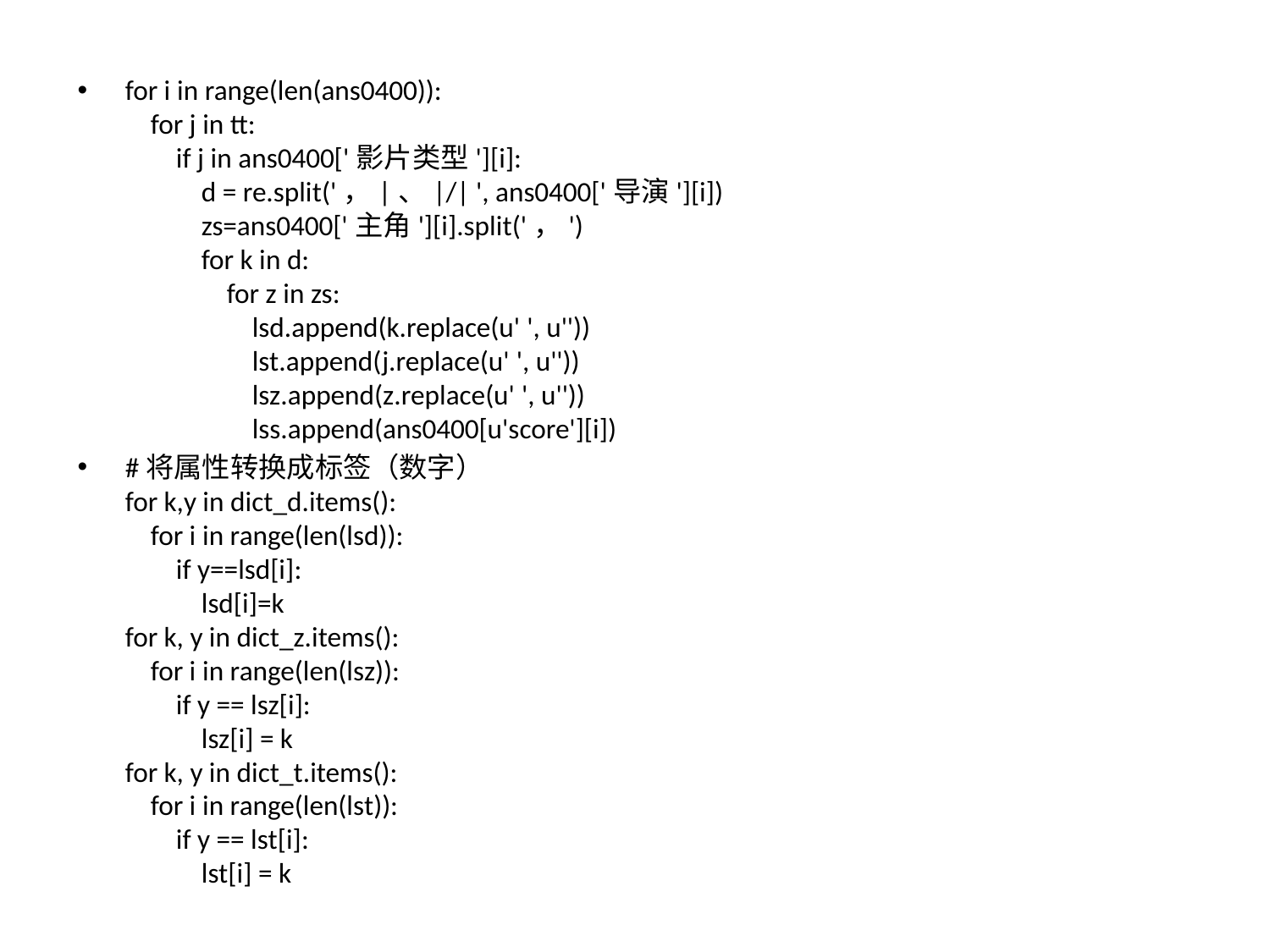

for i in range(len(ans0400)):
    for j in tt:
        if j in ans0400['影片类型'][i]:
            d = re.split('，|、|/| ', ans0400['导演'][i])
            zs=ans0400['主角'][i].split('，')
            for k in d:
                for z in zs:
                    lsd.append(k.replace(u' ', u''))
                    lst.append(j.replace(u' ', u''))
                    lsz.append(z.replace(u' ', u''))
                    lss.append(ans0400[u'score'][i])
#将属性转换成标签（数字）
for k,y in dict_d.items():
    for i in range(len(lsd)):
        if y==lsd[i]:
            lsd[i]=k
for k, y in dict_z.items():
    for i in range(len(lsz)):
        if y == lsz[i]:
            lsz[i] = k
for k, y in dict_t.items():
    for i in range(len(lst)):
        if y == lst[i]:
            lst[i] = k